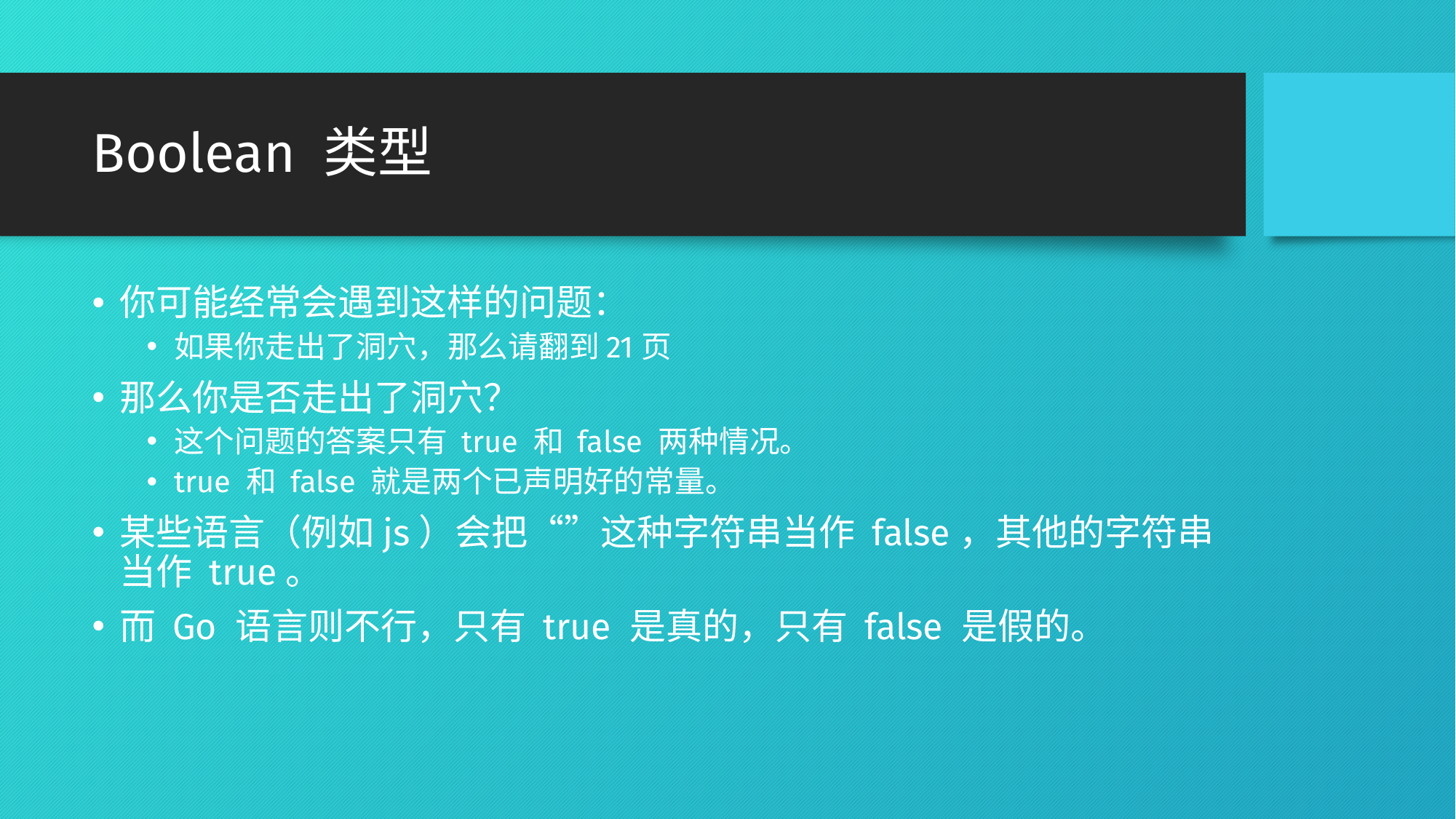

# Boolean 类型
你可能经常会遇到这样的问题：
如果你走出了洞穴，那么请翻到21页
那么你是否走出了洞穴？
这个问题的答案只有 true 和 false 两种情况。
true 和 false 就是两个已声明好的常量。
某些语言（例如js）会把“”这种字符串当作 false，其他的字符串当作 true。
而 Go 语言则不行，只有 true 是真的，只有 false 是假的。